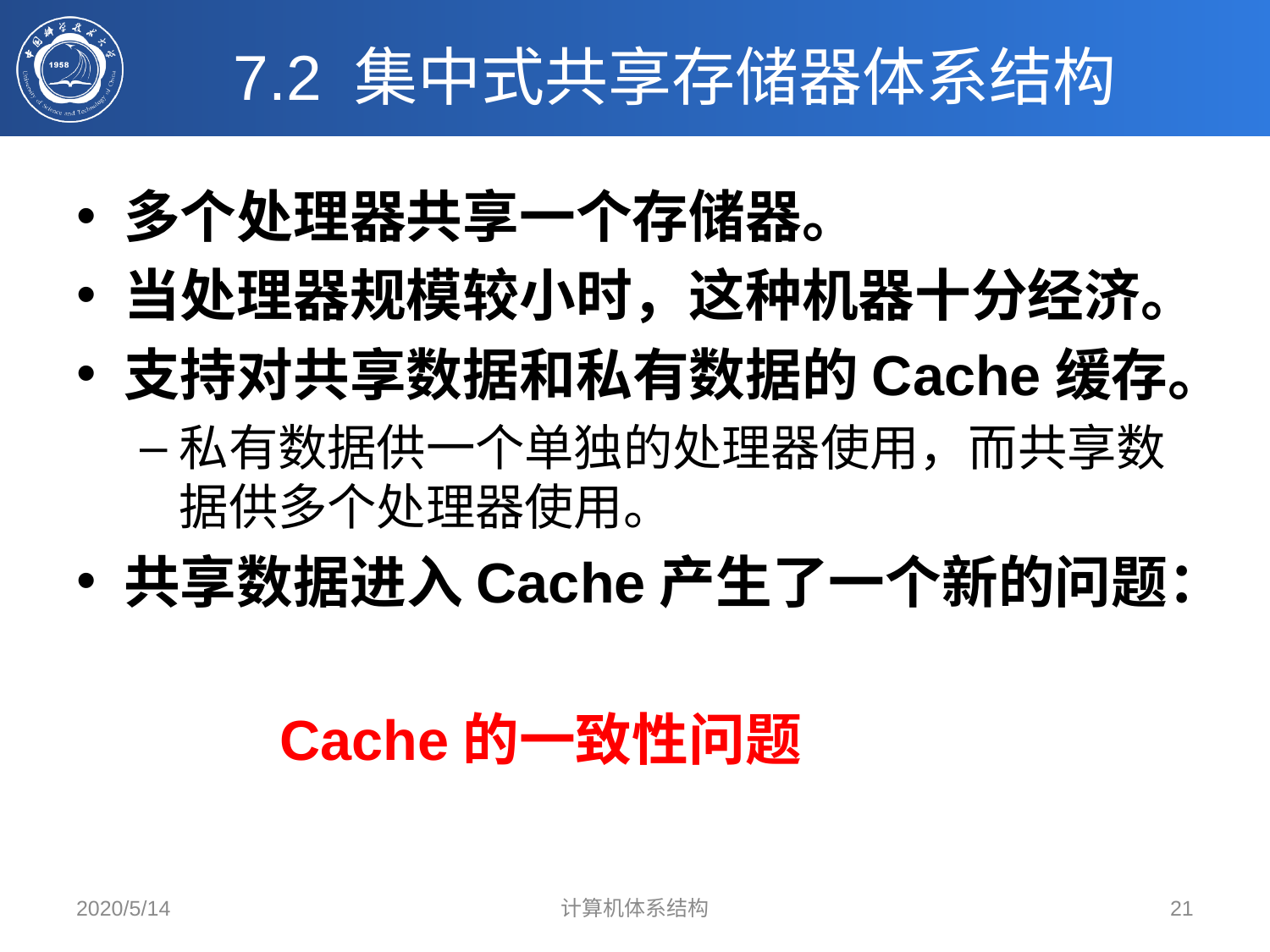

# 7.2 集中式共享存储器体系结构
多个处理器共享一个存储器。
当处理器规模较小时，这种机器十分经济。
支持对共享数据和私有数据的Cache缓存。
私有数据供一个单独的处理器使用，而共享数据供多个处理器使用。
共享数据进入Cache产生了一个新的问题：

             Cache的一致性问题
2020/5/14
计算机体系结构
21